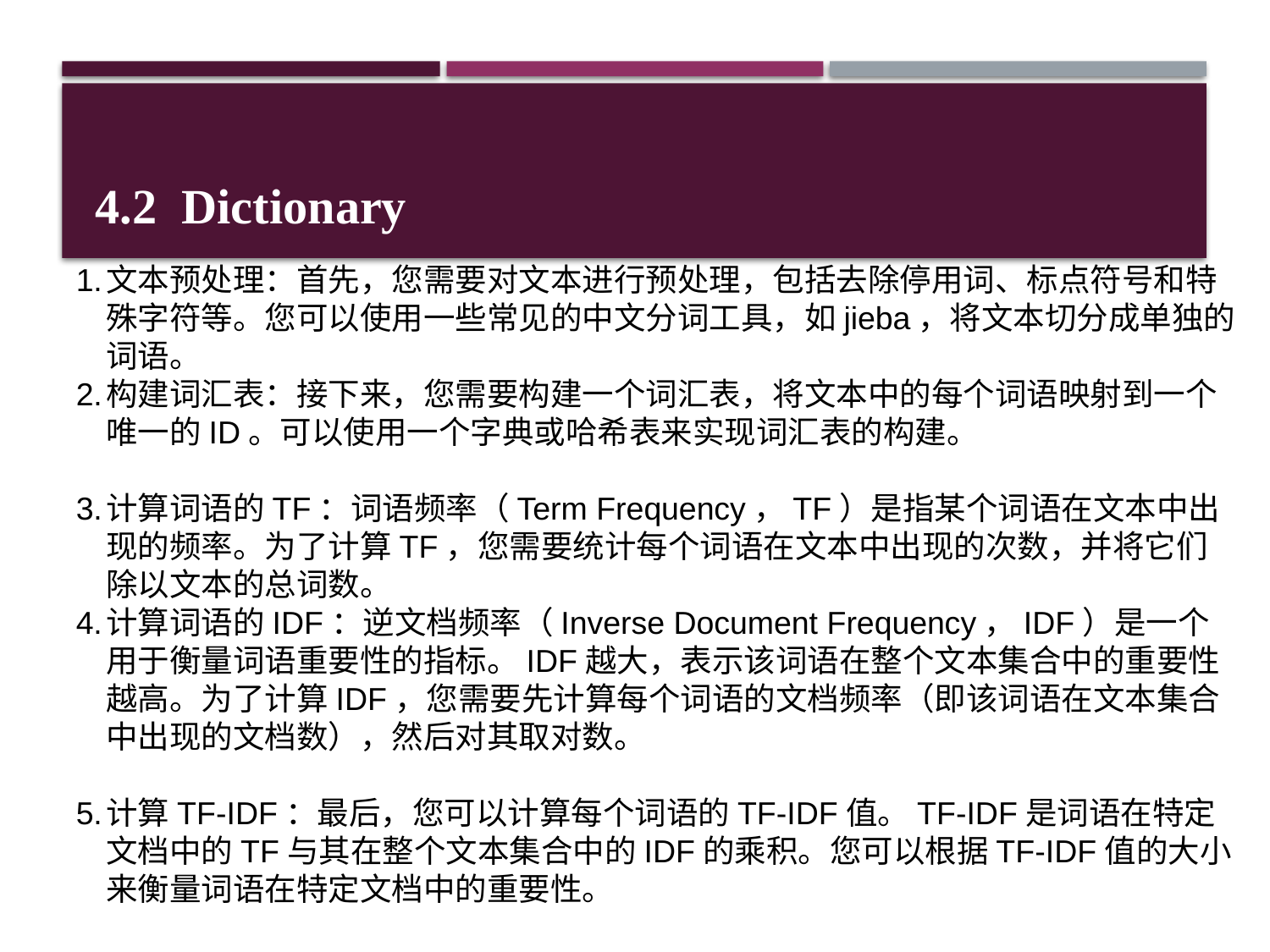

4.2  Dictionary
文本预处理：首先，您需要对文本进行预处理，包括去除停用词、标点符号和特殊字符等。您可以使用一些常见的中文分词工具，如jieba，将文本切分成单独的词语。
构建词汇表：接下来，您需要构建一个词汇表，将文本中的每个词语映射到一个唯一的ID。可以使用一个字典或哈希表来实现词汇表的构建。

计算词语的TF：词语频率（Term Frequency，TF）是指某个词语在文本中出现的频率。为了计算TF，您需要统计每个词语在文本中出现的次数，并将它们除以文本的总词数。
计算词语的IDF：逆文档频率（Inverse Document Frequency，IDF）是一个用于衡量词语重要性的指标。IDF越大，表示该词语在整个文本集合中的重要性越高。为了计算IDF，您需要先计算每个词语的文档频率（即该词语在文本集合中出现的文档数），然后对其取对数。

计算TF-IDF：最后，您可以计算每个词语的TF-IDF值。TF-IDF是词语在特定文档中的TF与其在整个文本集合中的IDF的乘积。您可以根据TF-IDF值的大小来衡量词语在特定文档中的重要性。